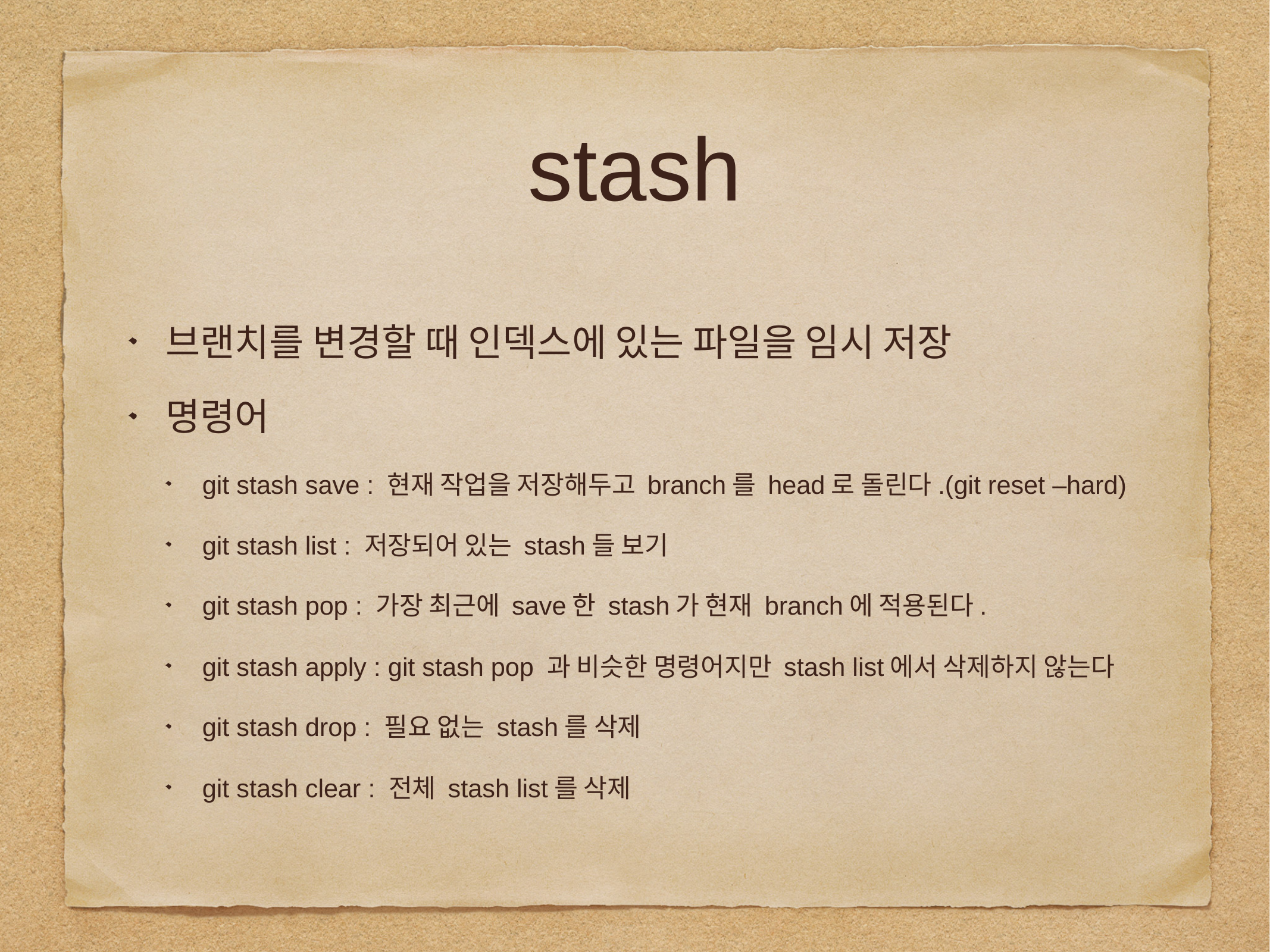

# stash
브랜치를 변경할 때 인덱스에 있는 파일을 임시 저장
명령어
git stash save : 현재 작업을 저장해두고 branch를 head로 돌린다.(git reset –hard)
git stash list : 저장되어 있는 stash들 보기
git stash pop : 가장 최근에 save한 stash가 현재 branch에 적용된다.
git stash apply : git stash pop 과 비슷한 명령어지만 stash list에서 삭제하지 않는다
git stash drop : 필요 없는 stash를 삭제
git stash clear : 전체 stash list를 삭제